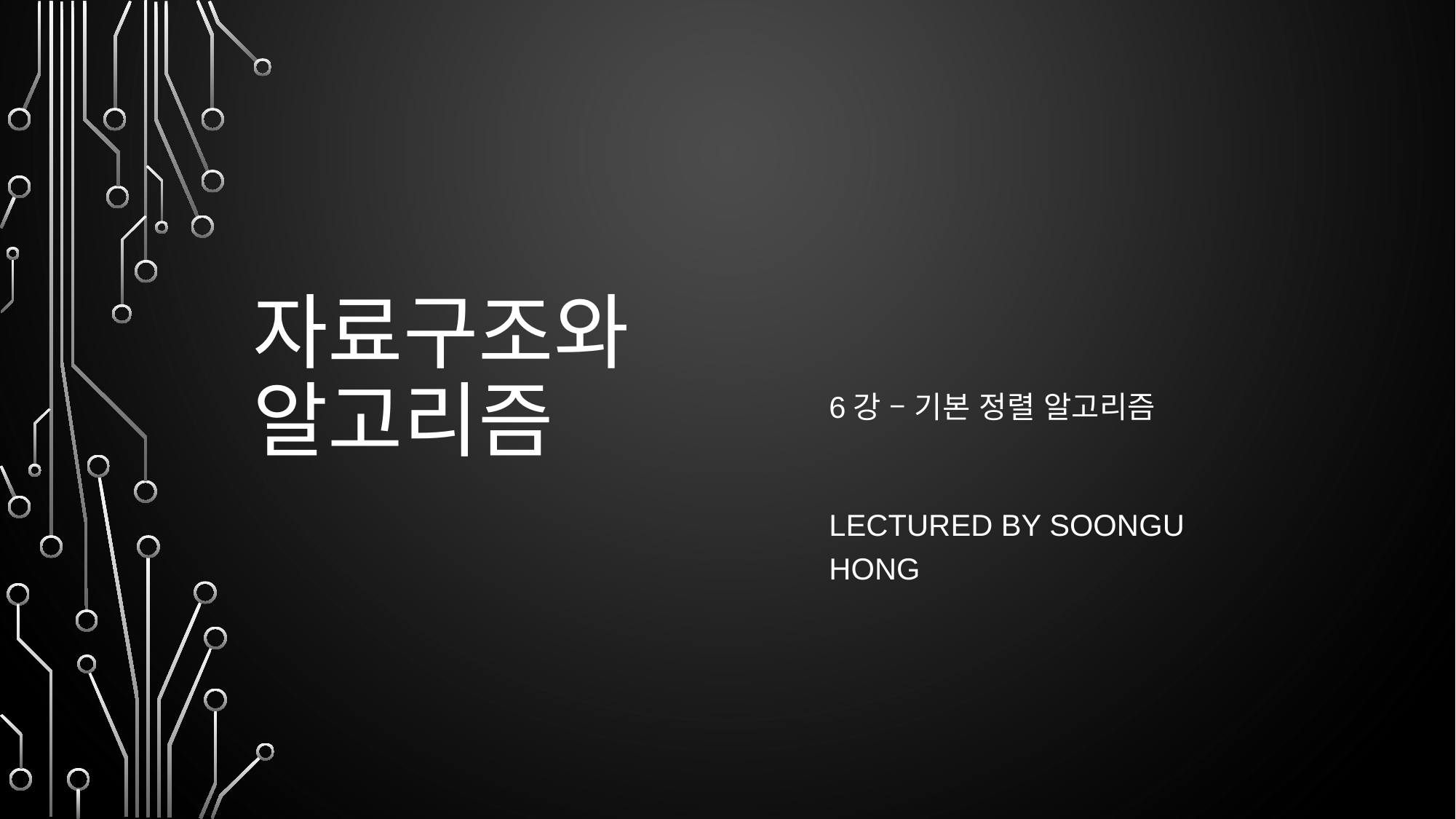

# 자료구조와 알고리즘

6강 – 기본 정렬 알고리즘

Lectured by Soongu Hong